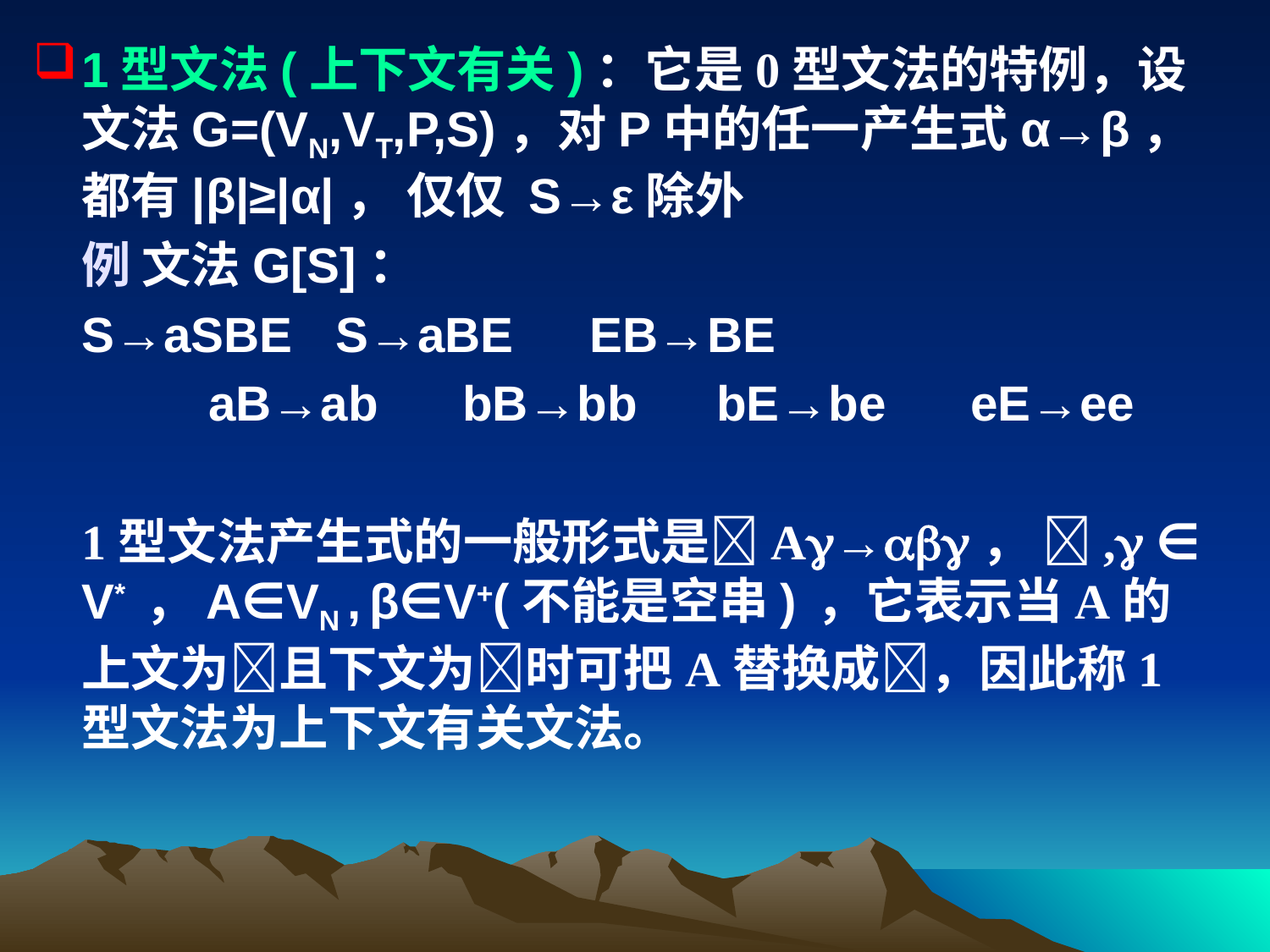

1型文法(上下文有关)：它是0型文法的特例，设文法G=(VN,VT,P,S)，对P中的任一产生式α→β，都有|β|≥|α|， 仅仅 S→ε除外
	例 文法G[S]：
  	S→aSBE 	S→aBE	EB→BE
		aB→ab 	bB→bb 	bE→be 	eE→ee

	1型文法产生式的一般形式是αAγ→αβγ， α,γ ∈ V* ，A∈VN , β∈V+(不能是空串) ，它表示当A的上文为α且下文为γ时可把A替换成β，因此称1型文法为上下文有关文法。